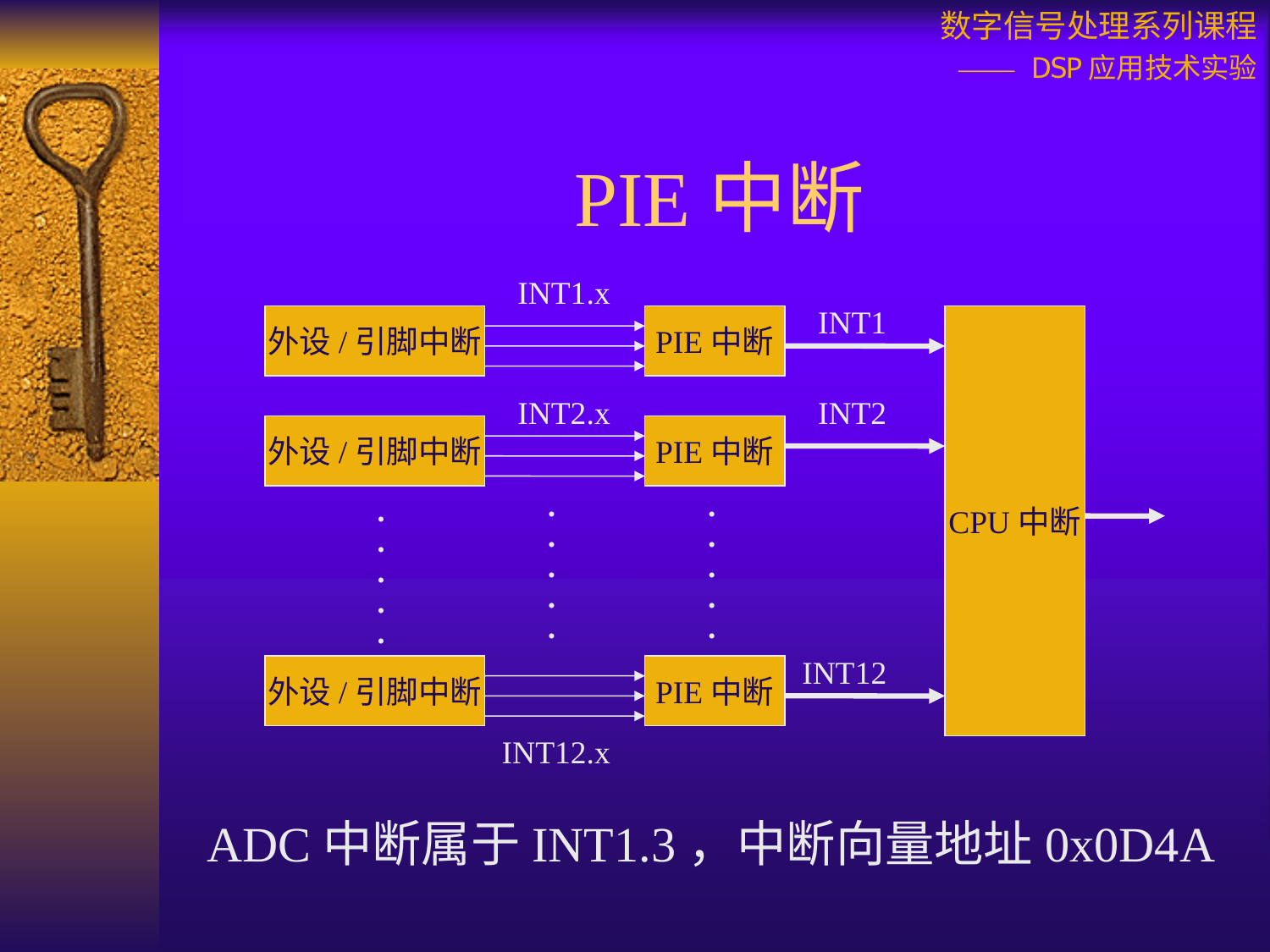

# PIE中断
INT1.x
INT1
外设/引脚中断
PIE中断
CPU中断

INT2.x
INT2
外设/引脚中断
PIE中断

.
.
.
.
.
.
.
.
.
.
.
.
.
.
.

INT12
外设/引脚中断
PIE中断

INT12.x
ADC中断属于INT1.3，中断向量地址0x0D4A